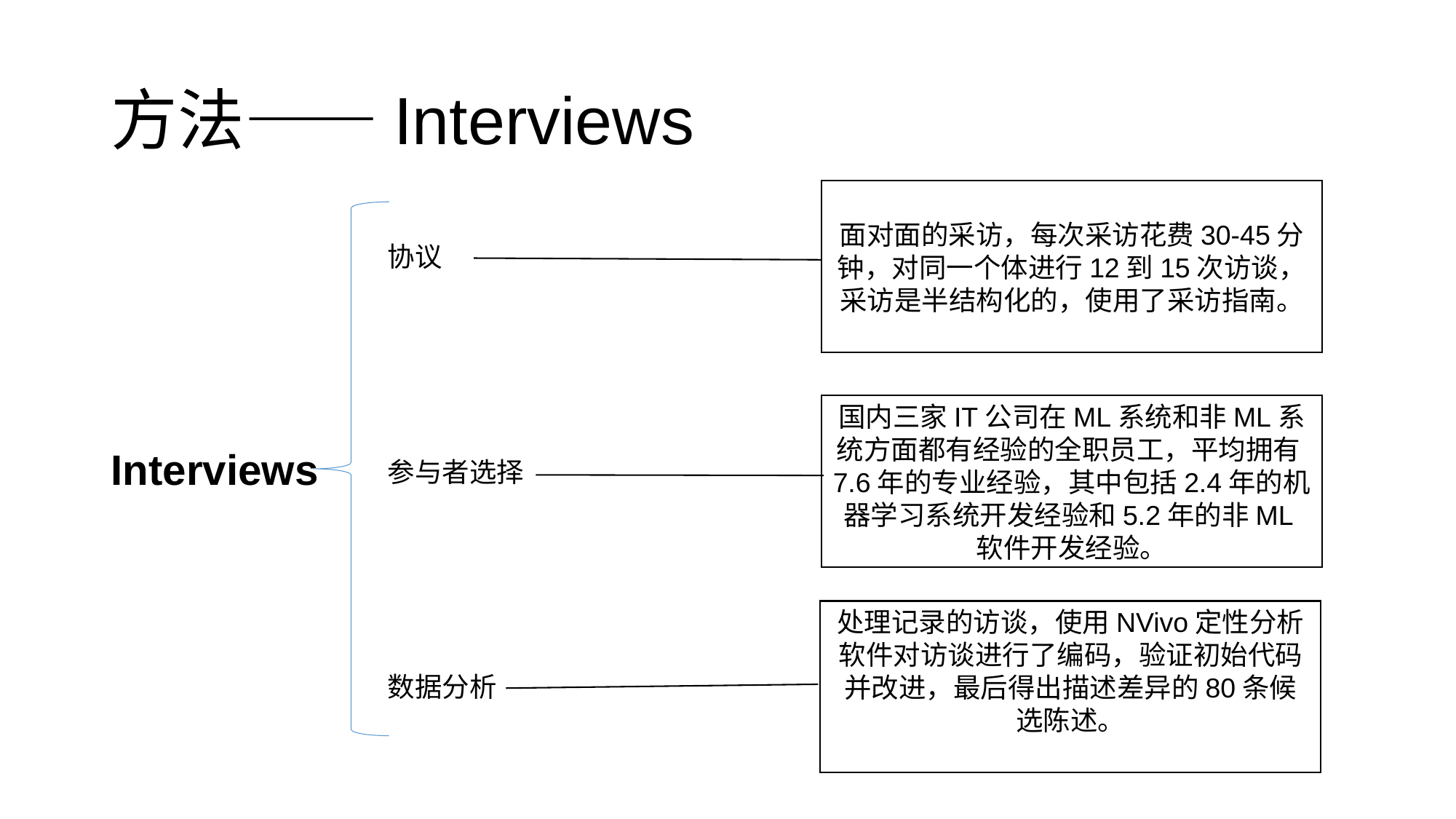

# 方法——Interviews
面对面的采访，每次采访花费30-45分钟，对同一个体进行12到15次访谈，采访是半结构化的，使用了采访指南。

Interviews

协议
国内三家IT公司在ML系统和非ML系统方面都有经验的全职员工，平均拥有7.6年的专业经验，其中包括2.4年的机器学习系统开发经验和5.2年的非ML软件开发经验。
参与者选择
处理记录的访谈，使用NVivo定性分析软件对访谈进行了编码，验证初始代码并改进，最后得出描述差异的80条候选陈述。

数据分析